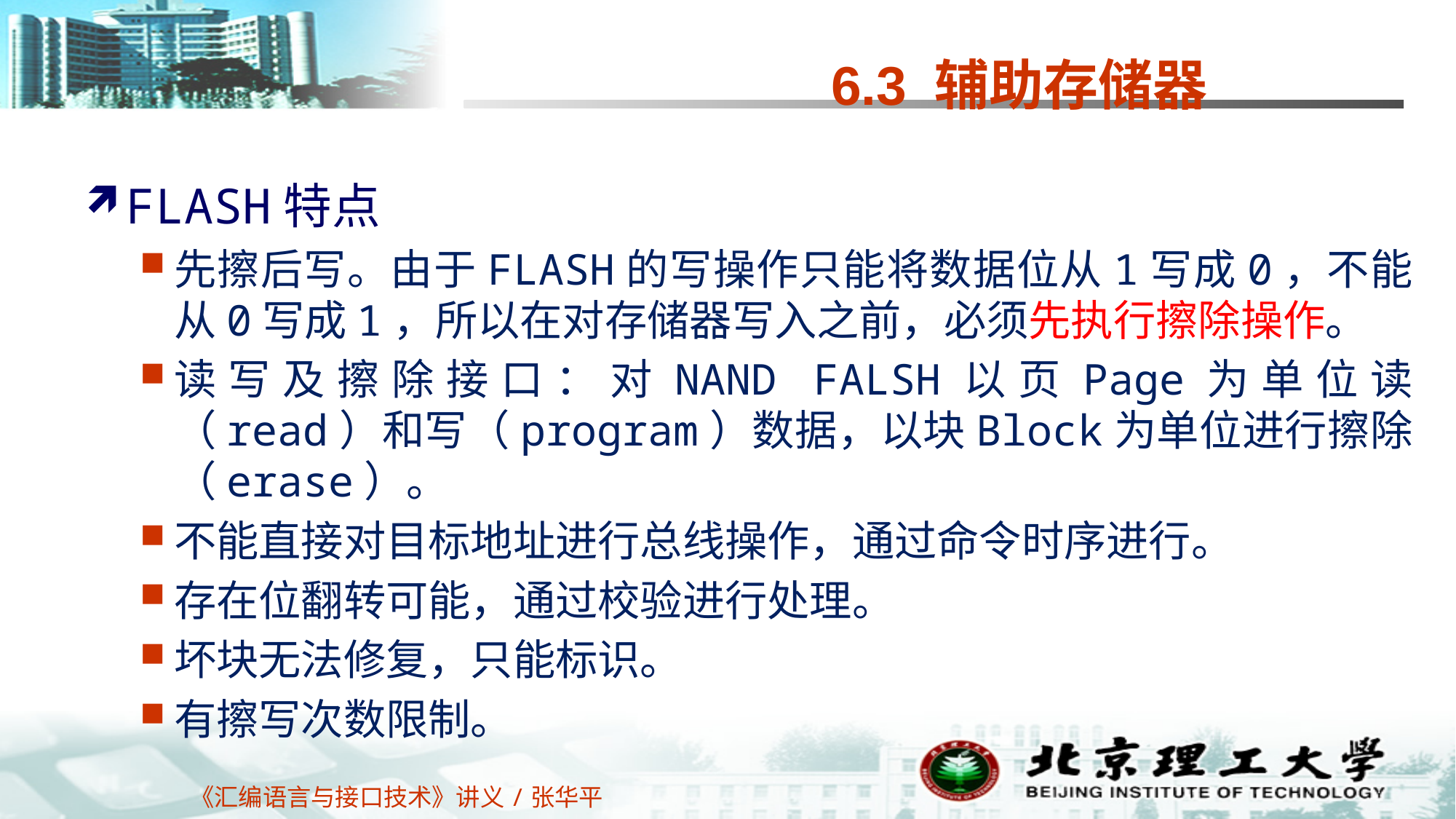

# 6.3 辅助存储器
FLASH特点
先擦后写。由于FLASH的写操作只能将数据位从1写成0，不能从0写成1，所以在对存储器写入之前，必须先执行擦除操作。
读写及擦除接口：对NAND FALSH以页Page为单位读（read）和写（program）数据，以块Block为单位进行擦除（erase）。
不能直接对目标地址进行总线操作，通过命令时序进行。
存在位翻转可能，通过校验进行处理。
坏块无法修复，只能标识。
有擦写次数限制。